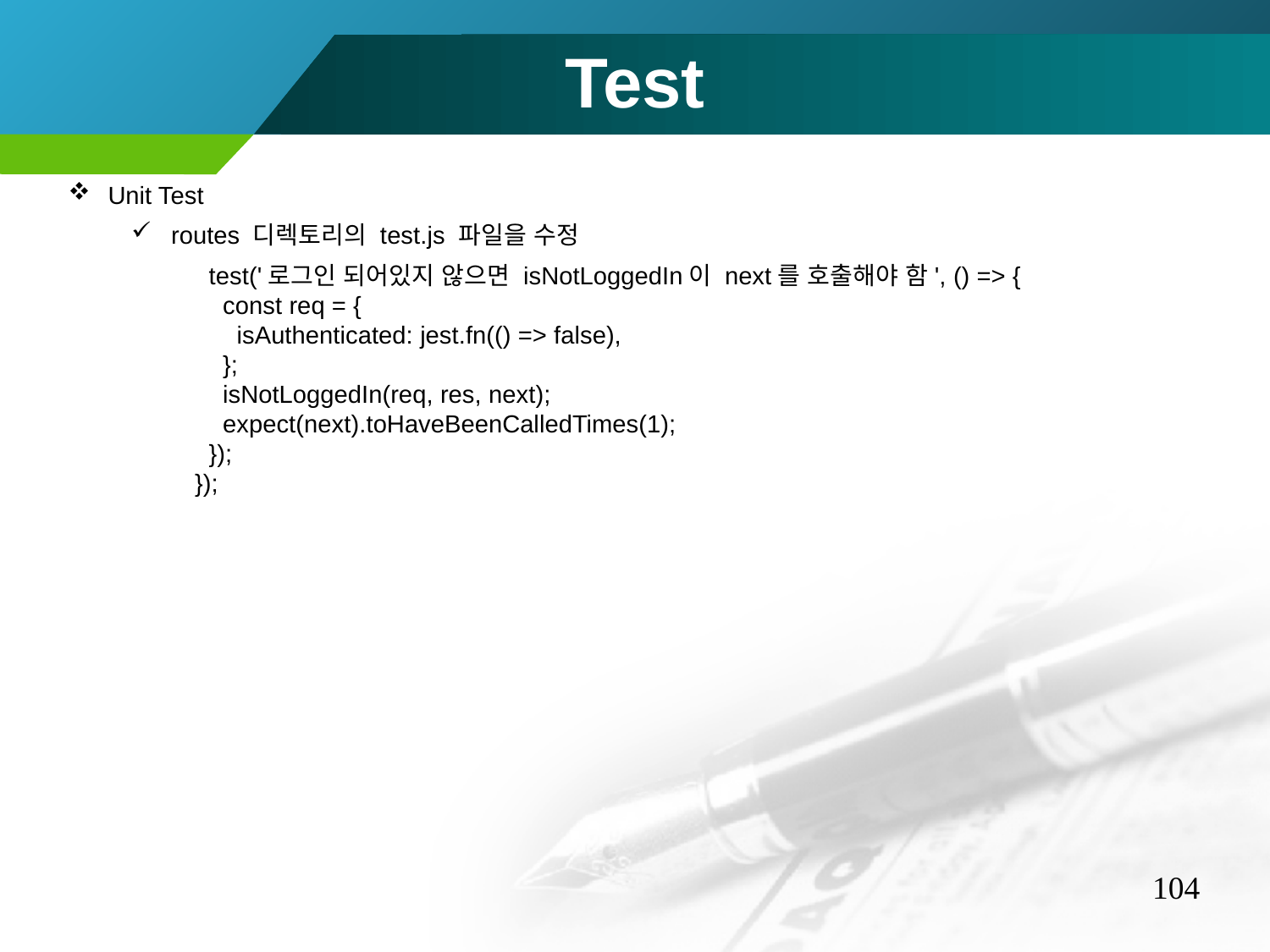

Test
Unit Test
routes 디렉토리의 test.js 파일을 수정
  test('로그인 되어있지 않으면 isNotLoggedIn이 next를 호출해야 함', () => {
    const req = {
      isAuthenticated: jest.fn(() => false),
    };
    isNotLoggedIn(req, res, next);
    expect(next).toHaveBeenCalledTimes(1);
  });
});
104